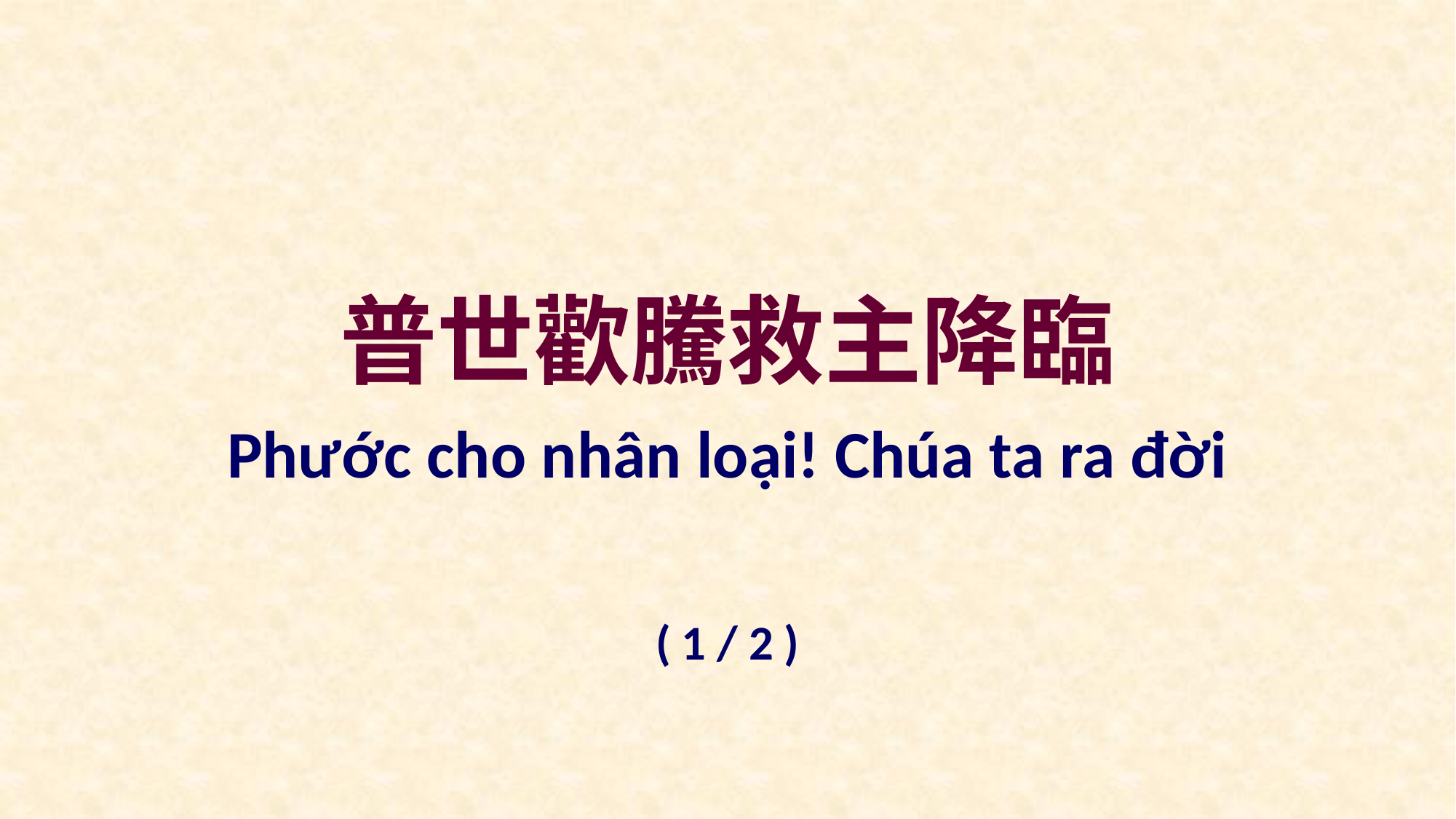

普世歡騰救主降臨
Phước cho nhân loại! Chúa ta ra đời
( 1 / 2 )